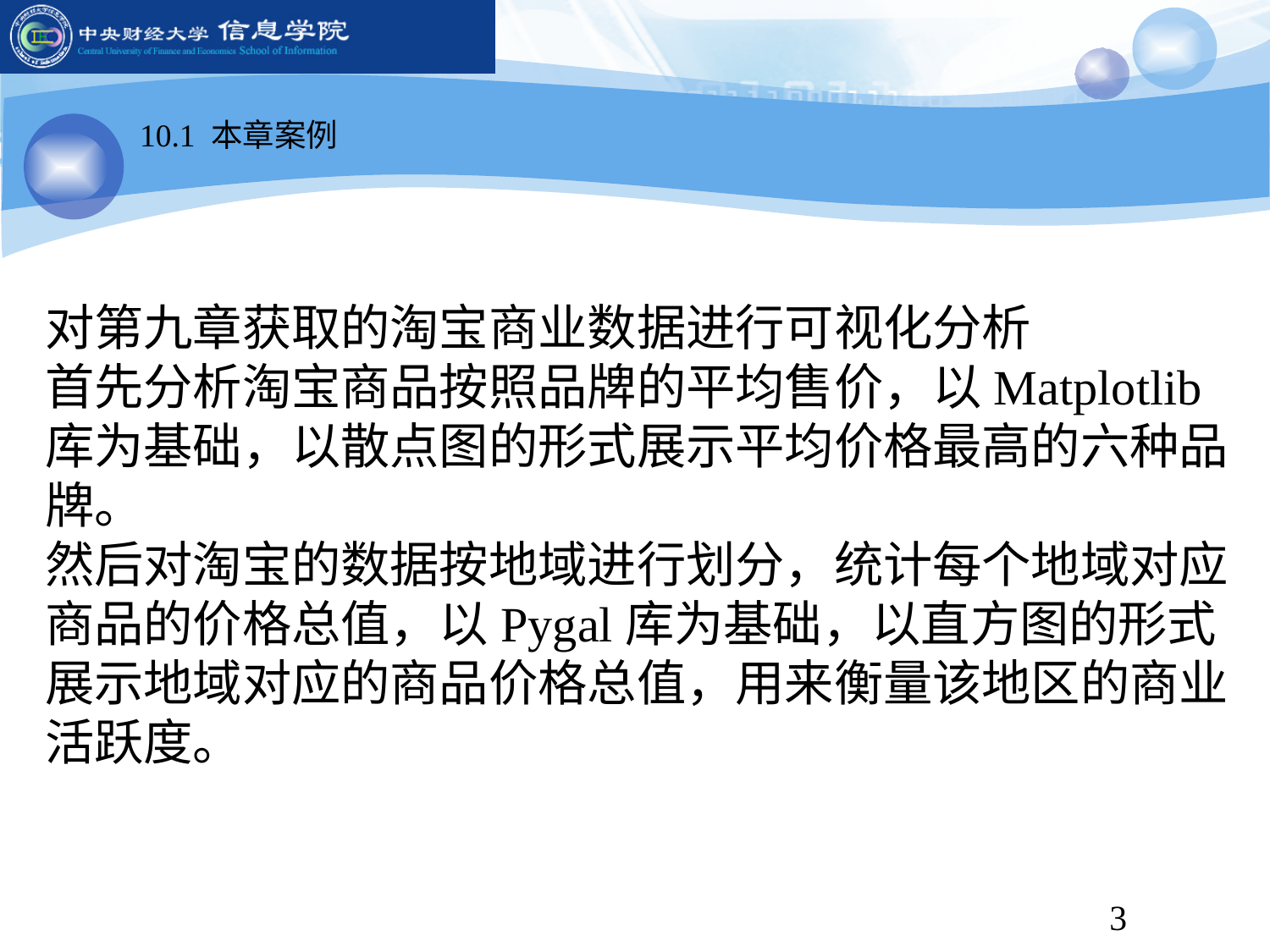

10.1 本章案例
对第九章获取的淘宝商业数据进行可视化分析
首先分析淘宝商品按照品牌的平均售价，以Matplotlib库为基础，以散点图的形式展示平均价格最高的六种品牌。
然后对淘宝的数据按地域进行划分，统计每个地域对应商品的价格总值，以Pygal库为基础，以直方图的形式展示地域对应的商品价格总值，用来衡量该地区的商业活跃度。